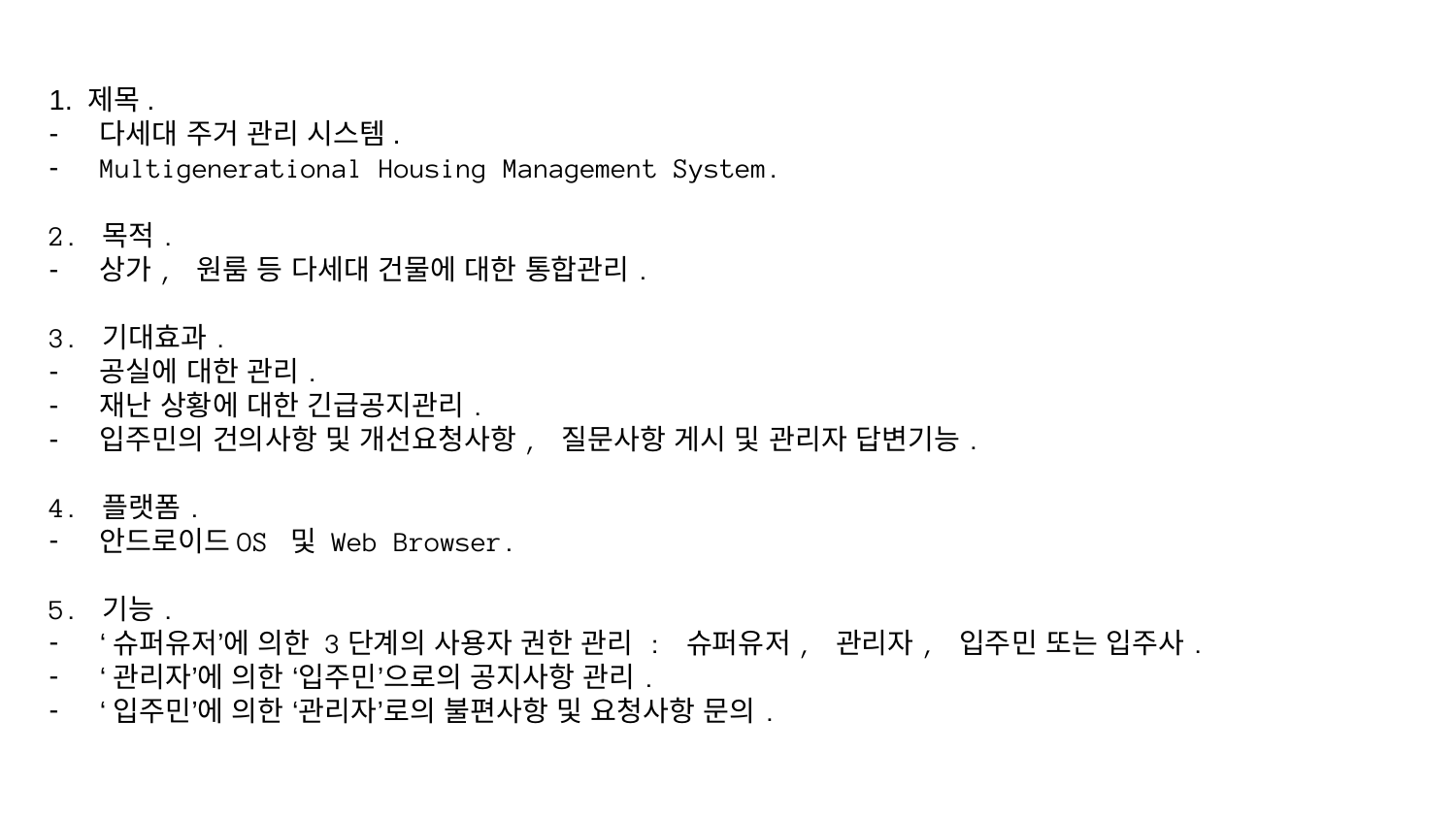

1. 제목.
다세대 주거 관리 시스템.
Multigenerational Housing Management System.

2. 목적.
상가, 원룸 등 다세대 건물에 대한 통합관리.

3. 기대효과.
공실에 대한 관리.
재난 상황에 대한 긴급공지관리.
입주민의 건의사항 및 개선요청사항, 질문사항 게시 및 관리자 답변기능.

4. 플랫폼.
안드로이드OS 및 Web Browser.

5. 기능.
‘슈퍼유저’에 의한 3단계의 사용자 권한 관리 : 슈퍼유저, 관리자, 입주민 또는 입주사.
‘관리자’에 의한 ‘입주민’으로의 공지사항 관리.
‘입주민’에 의한 ‘관리자’로의 불편사항 및 요청사항 문의.